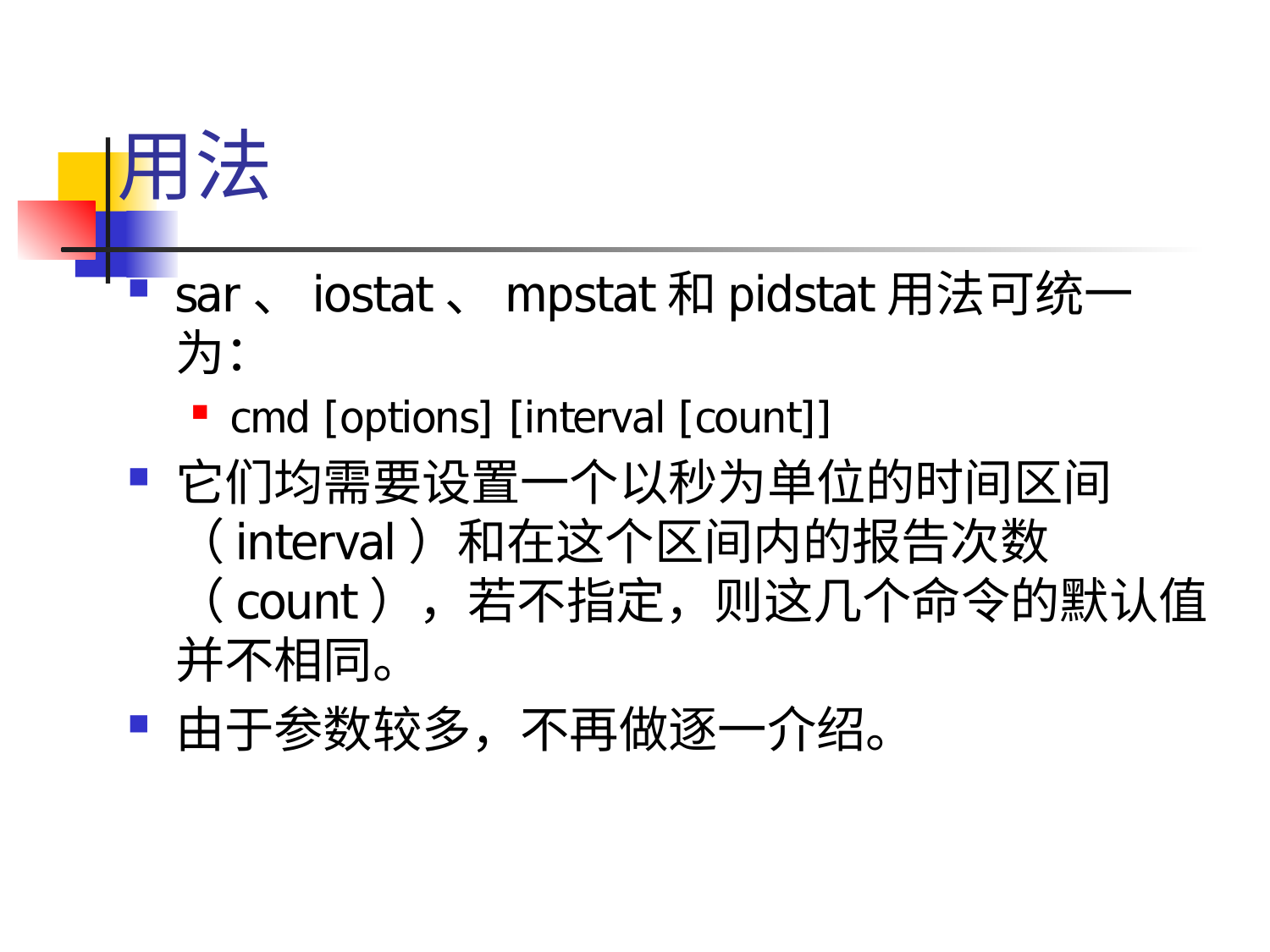

# 用法
sar、iostat、mpstat和pidstat用法可统一为：
cmd [options] [interval [count]]
它们均需要设置一个以秒为单位的时间区间（interval）和在这个区间内的报告次数（count），若不指定，则这几个命令的默认值并不相同。
由于参数较多，不再做逐一介绍。